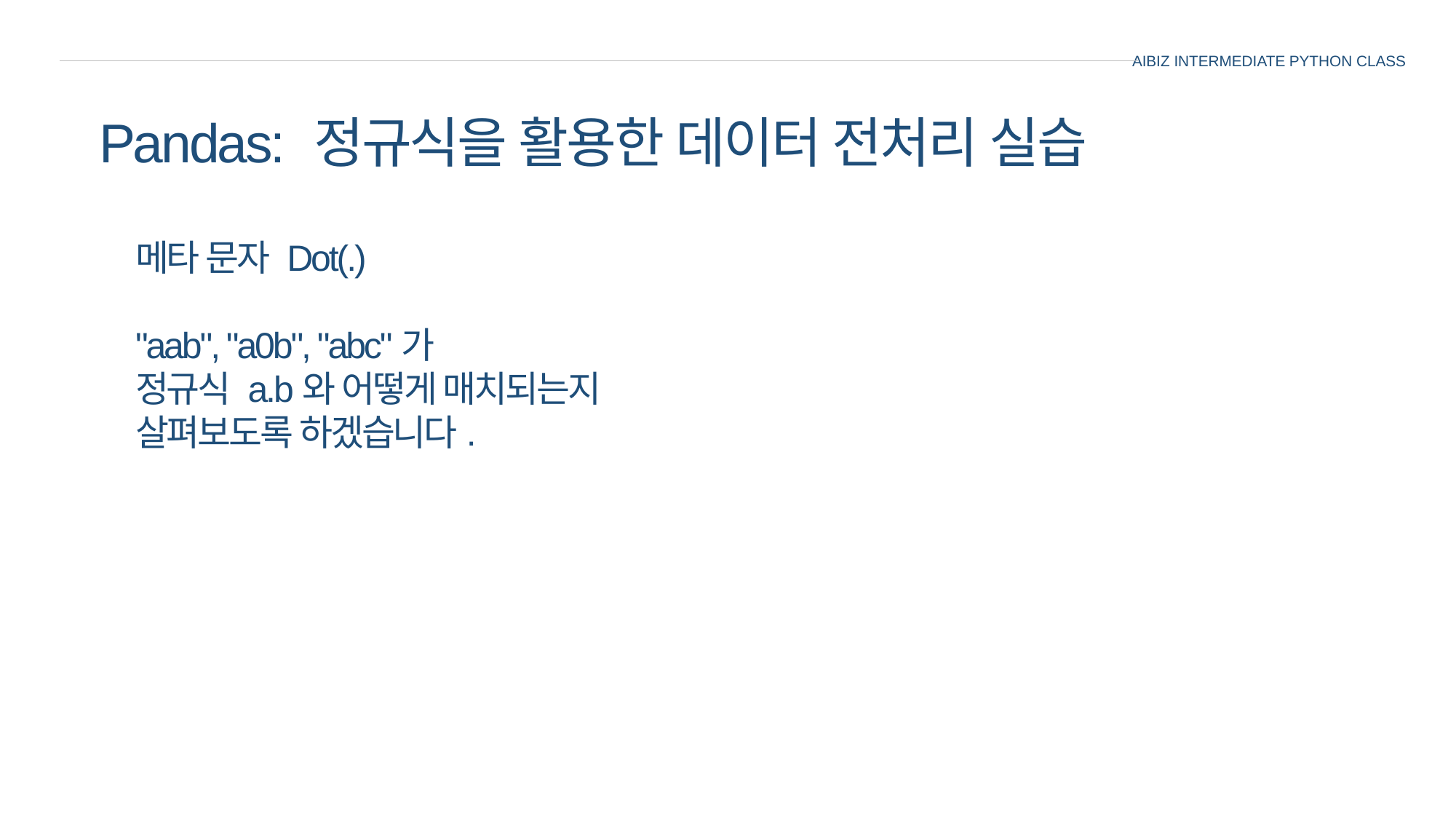

AIBIZ INTERMEDIATE PYTHON CLASS
Pandas: 정규식을 활용한 데이터 전처리 실습

메타 문자 Dot(.)

"aab", "a0b", "abc"가
정규식 a.b와 어떻게 매치되는지
살펴보도록 하겠습니다.